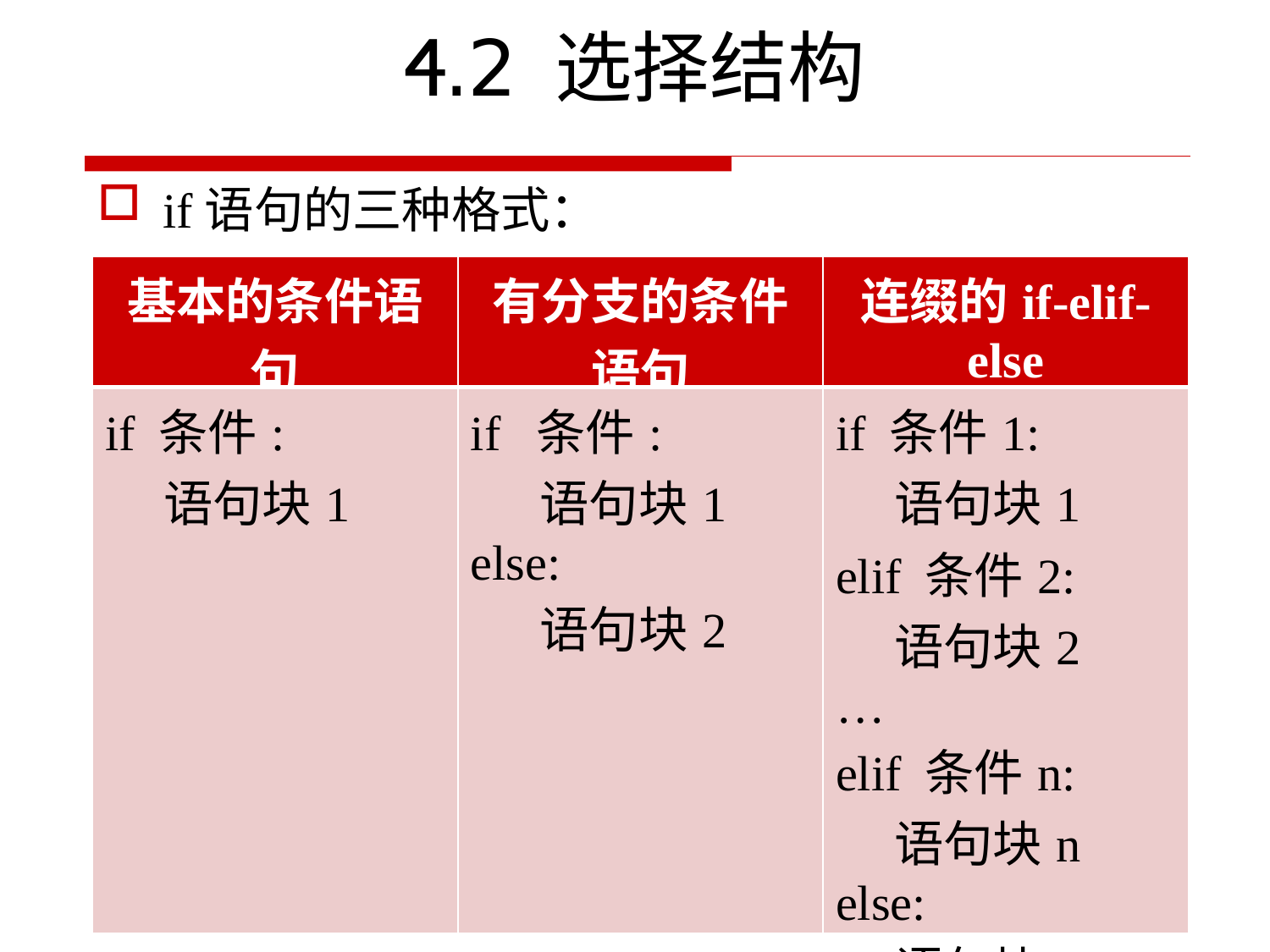

4.2 选择结构
if语句的三种格式：
| 基本的条件语句 | 有分支的条件语句 | 连缀的if-elif-else |
| --- | --- | --- |
| if 条件: 语句块1 | if 条件: 语句块1 else: 语句块2 | if 条件1: 语句块1 elif 条件2: 语句块2 … elif 条件n: 语句块n else: 语句块n+1 |